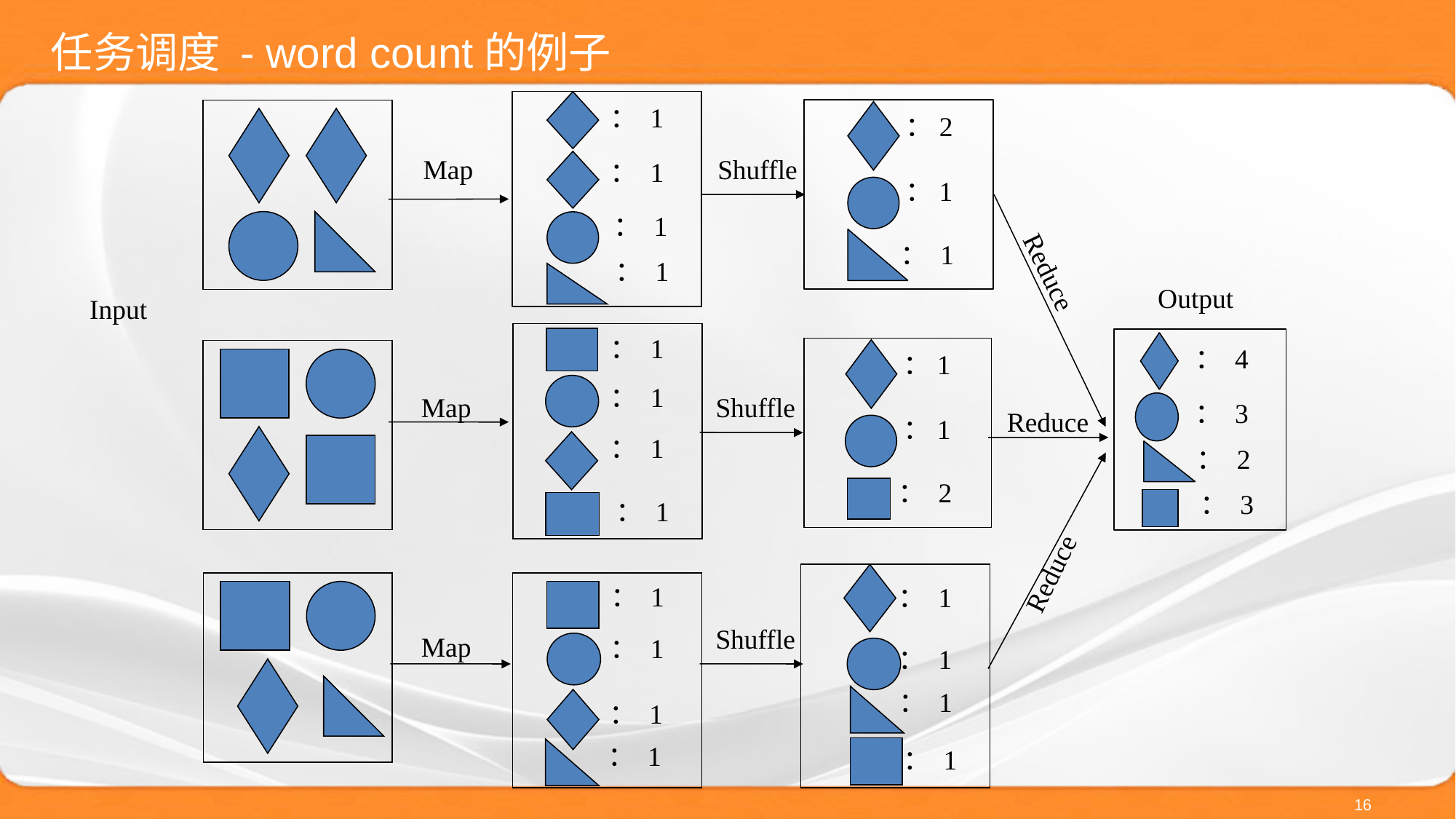

# 任务调度 - word count的例子

： 1

：2

Map
Shuffle

： 1

：1

： 1

： 1
Reduce
： 1

Output
Input

： 1

： 4
：1

Map
Shuffle
： 1

： 3
Reduce

：1

： 1

： 2

： 2

： 3

： 1
Reduce

： 1

： 1
Shuffle
Map

： 1

： 1

： 1

： 1

： 1
： 1
16